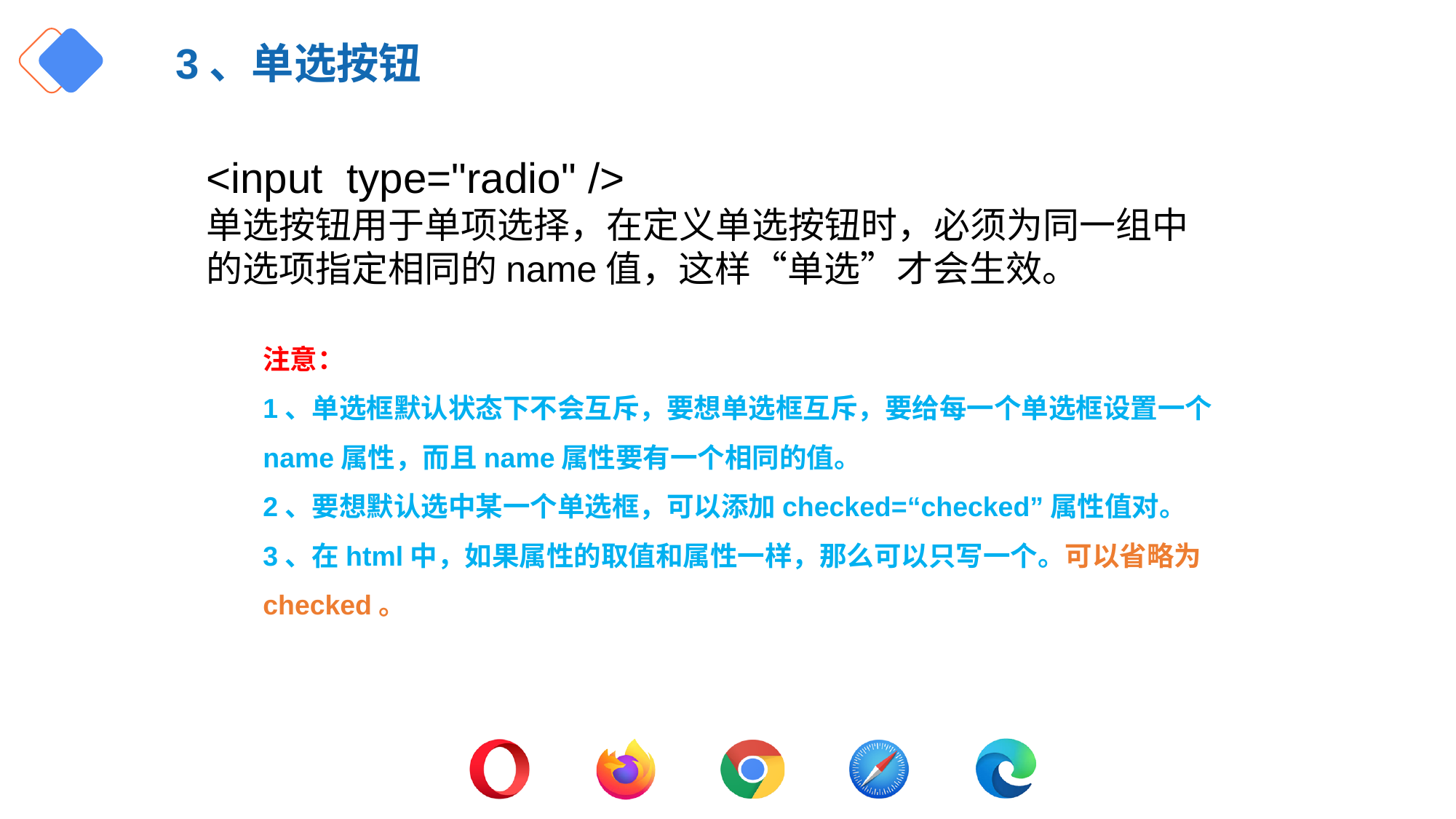

# 3、单选按钮
<input  type="radio" />
单选按钮用于单项选择，在定义单选按钮时，必须为同一组中的选项指定相同的name值，这样“单选”才会生效。
注意：
1、单选框默认状态下不会互斥，要想单选框互斥，要给每一个单选框设置一个name属性，而且name属性要有一个相同的值。
2、要想默认选中某一个单选框，可以添加checked=“checked”属性值对。
3、在html中，如果属性的取值和属性一样，那么可以只写一个。可以省略为checked。